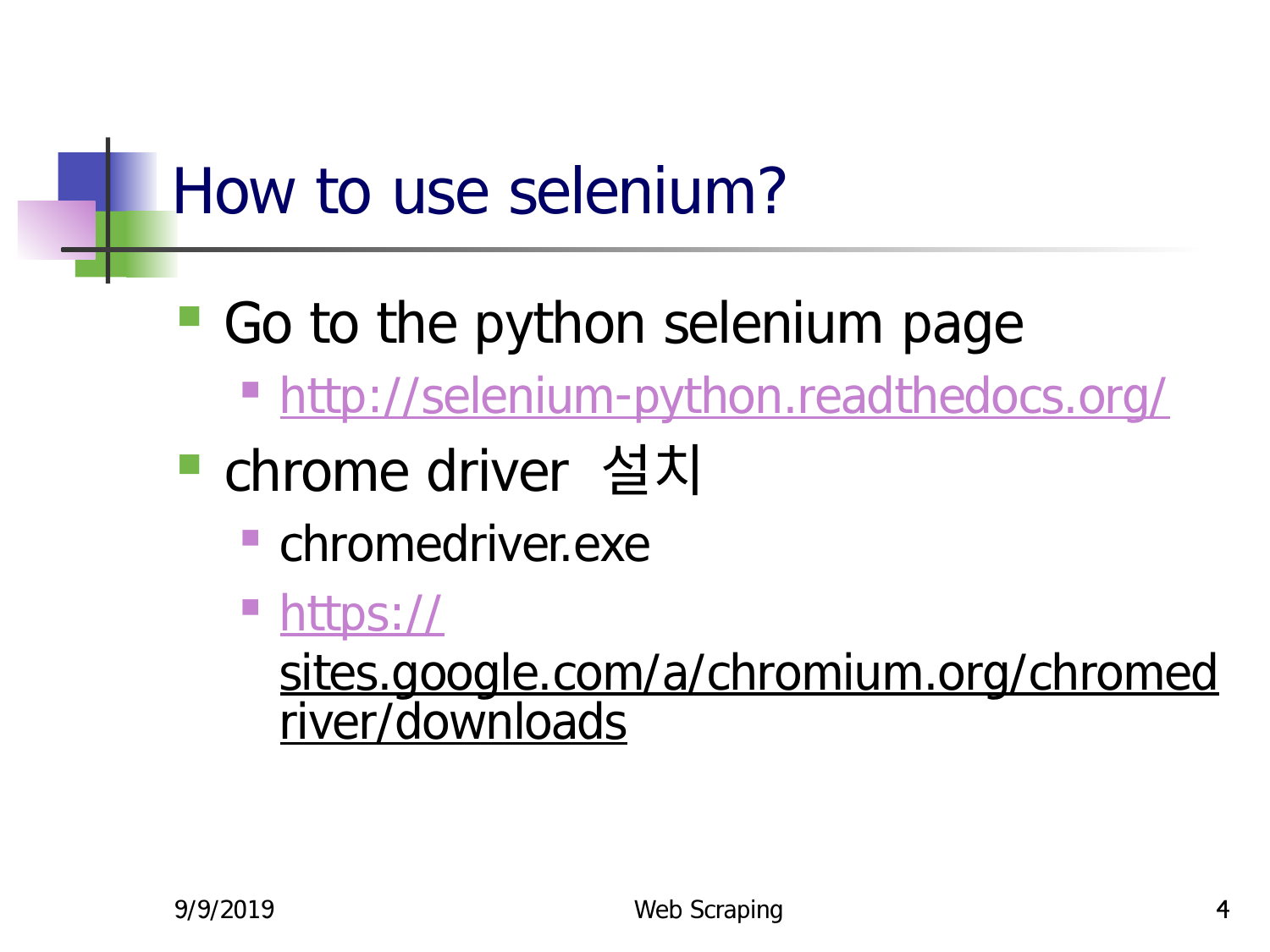

# How to use selenium?
Go to the python selenium page
http://selenium-python.readthedocs.org/
chrome driver 설치
chromedriver.exe
https://sites.google.com/a/chromium.org/chromedriver/downloads

9/9/2019
Web Scraping
4